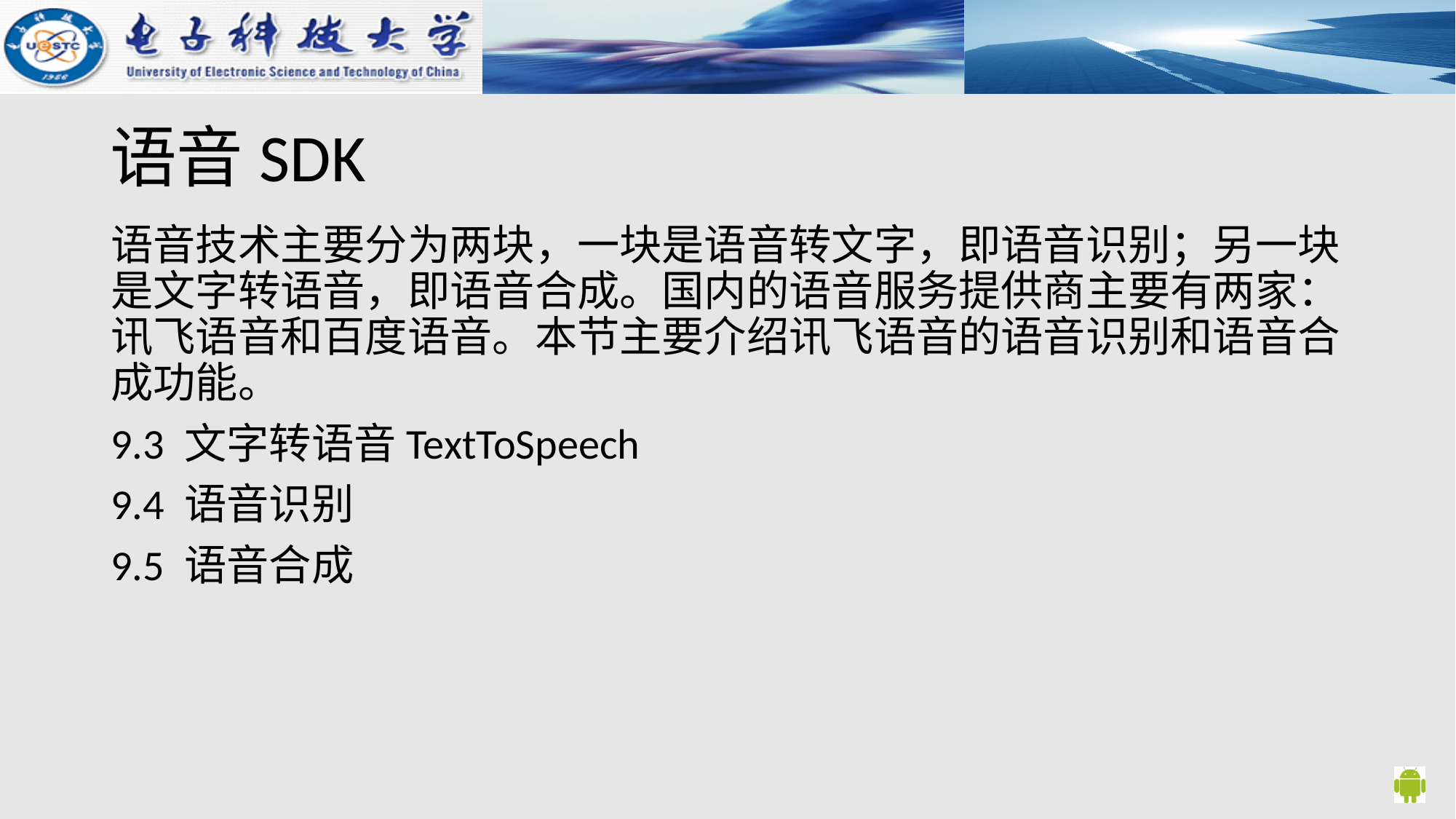

# 语音SDK
语音技术主要分为两块，一块是语音转文字，即语音识别；另一块是文字转语音，即语音合成。国内的语音服务提供商主要有两家：讯飞语音和百度语音。本节主要介绍讯飞语音的语音识别和语音合成功能。
9.3 文字转语音TextToSpeech
9.4 语音识别
9.5 语音合成